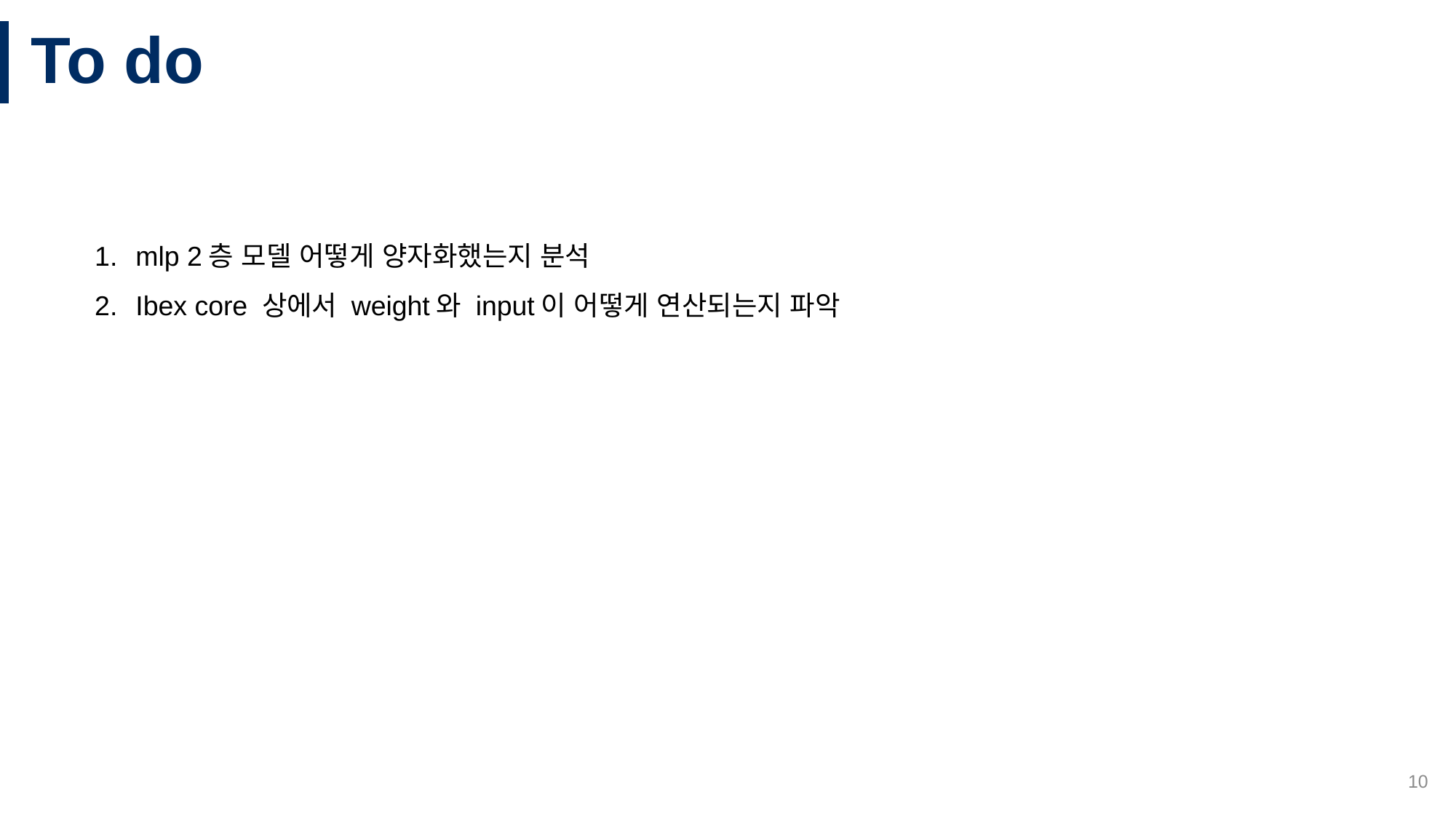

# To do
mlp 2층 모델 어떻게 양자화했는지 분석
Ibex core 상에서 weight와 input이 어떻게 연산되는지 파악
10